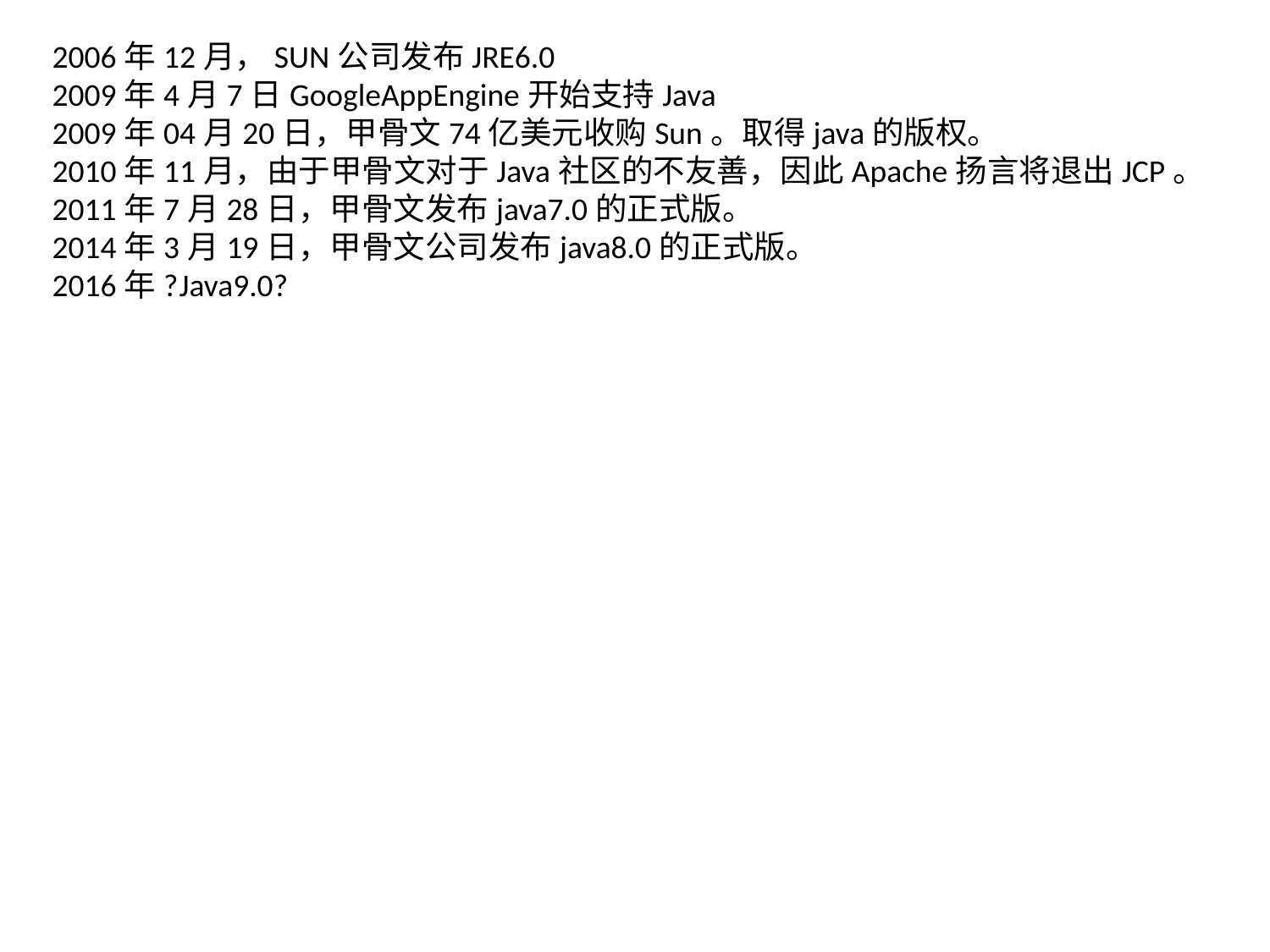

2006年12月，SUN公司发布JRE6.0
2009年4月7日GoogleAppEngine开始支持Java
2009年04月20日，甲骨文74亿美元收购Sun。取得java的版权。
2010年11月，由于甲骨文对于Java社区的不友善，因此Apache扬言将退出JCP。
2011年7月28日，甲骨文发布java7.0的正式版。
2014年3月19日，甲骨文公司发布java8.0的正式版。
2016年?	Java9.0?